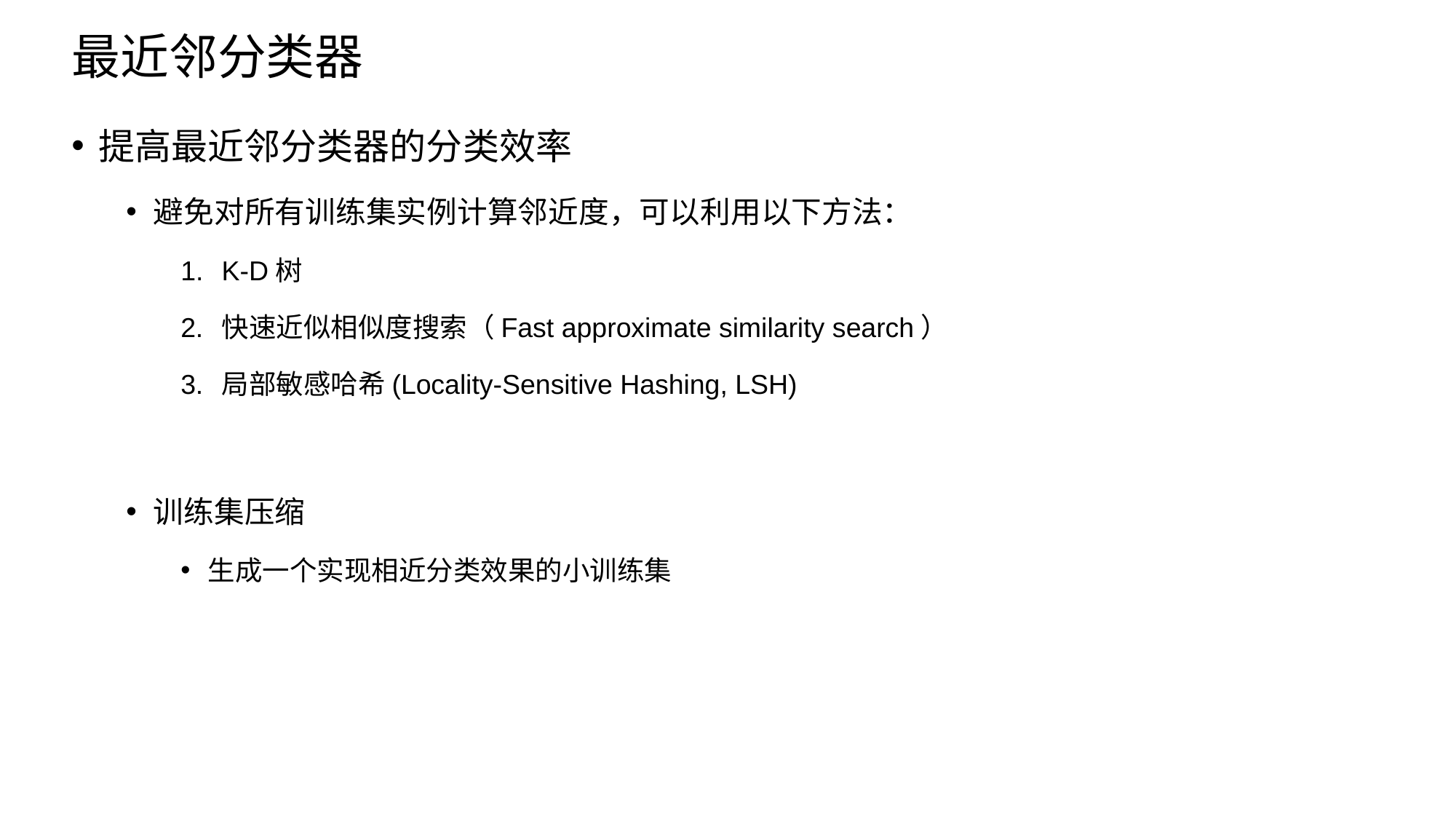

# 最近邻分类器
提高最近邻分类器的分类效率
避免对所有训练集实例计算邻近度，可以利用以下方法：
K-D树
快速近似相似度搜索（Fast approximate similarity search）
局部敏感哈希(Locality-Sensitive Hashing, LSH)

训练集压缩
生成一个实现相近分类效果的小训练集